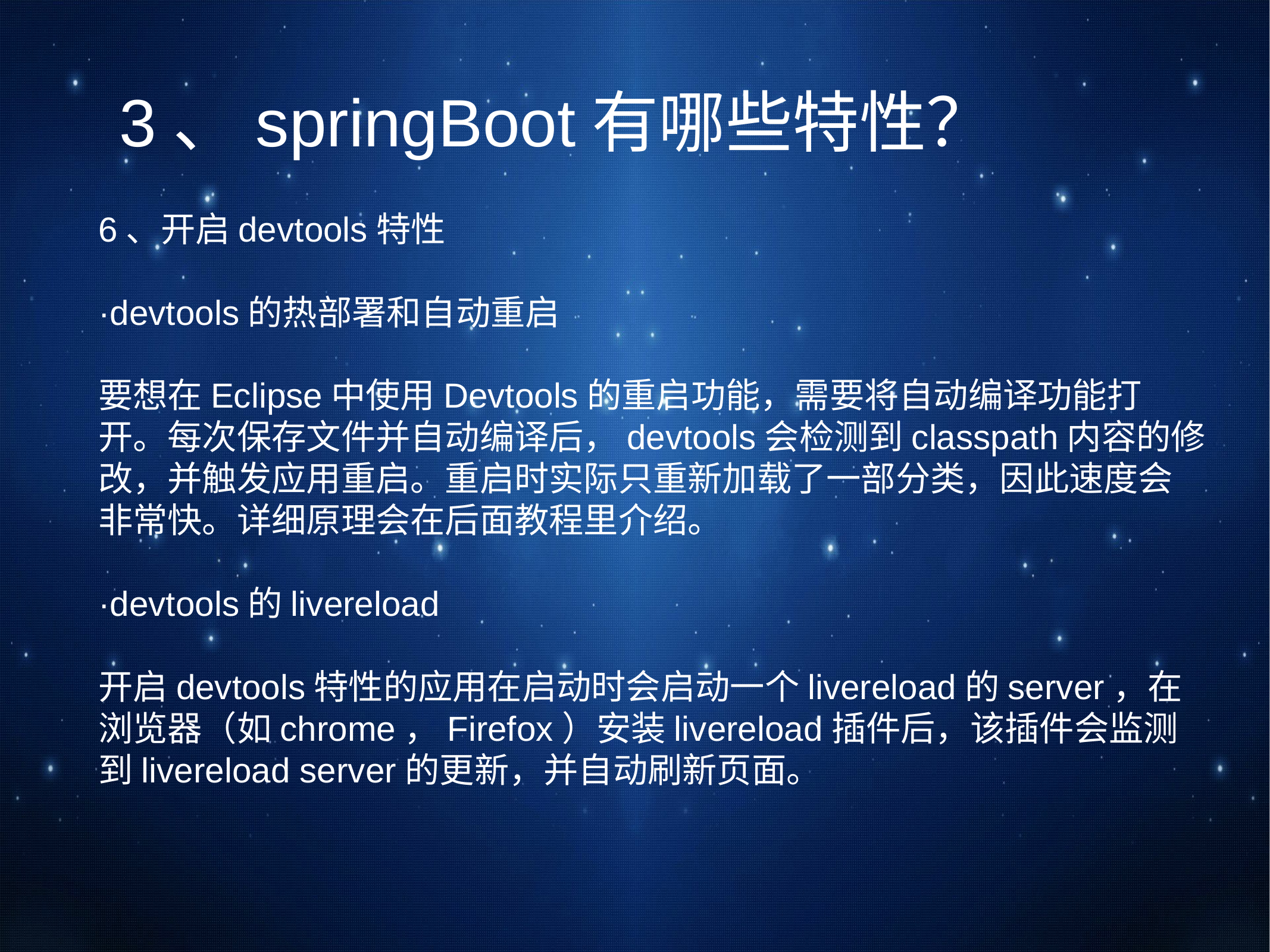

# 3、springBoot有哪些特性？
6、开启devtools特性

·devtools的热部署和自动重启

要想在Eclipse中使用Devtools的重启功能，需要将自动编译功能打开。每次保存文件并自动编译后，devtools会检测到classpath内容的修改，并触发应用重启。重启时实际只重新加载了一部分类，因此速度会非常快。详细原理会在后面教程里介绍。

·devtools的livereload

开启devtools特性的应用在启动时会启动一个livereload的server，在浏览器（如chrome，Firefox）安装livereload插件后，该插件会监测到livereload server的更新，并自动刷新页面。